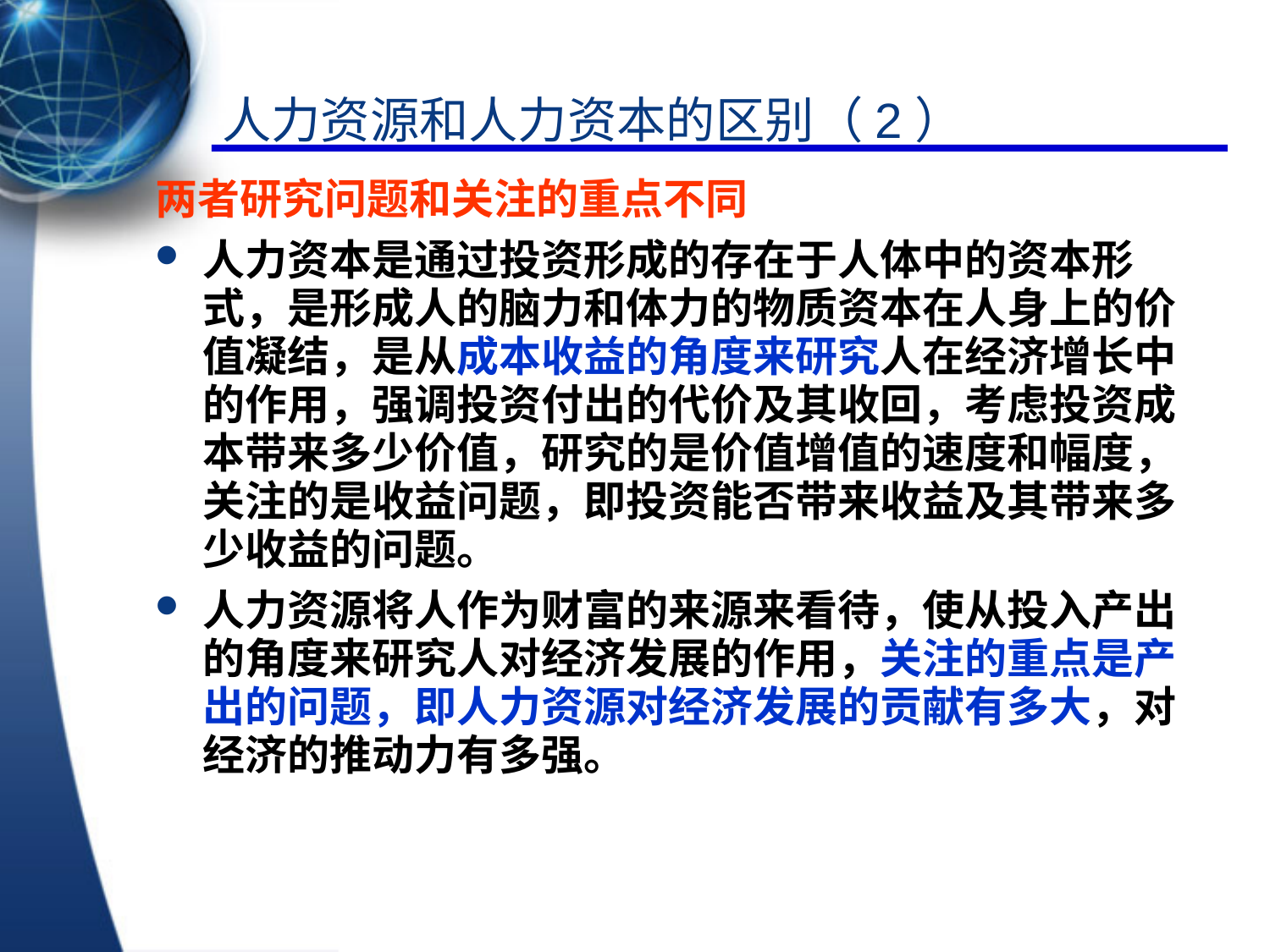

# 人力资源和人力资本的区别（2）
两者研究问题和关注的重点不同
人力资本是通过投资形成的存在于人体中的资本形式，是形成人的脑力和体力的物质资本在人身上的价值凝结，是从成本收益的角度来研究人在经济增长中的作用，强调投资付出的代价及其收回，考虑投资成本带来多少价值，研究的是价值增值的速度和幅度，关注的是收益问题，即投资能否带来收益及其带来多少收益的问题。
人力资源将人作为财富的来源来看待，使从投入产出的角度来研究人对经济发展的作用，关注的重点是产出的问题，即人力资源对经济发展的贡献有多大，对经济的推动力有多强。